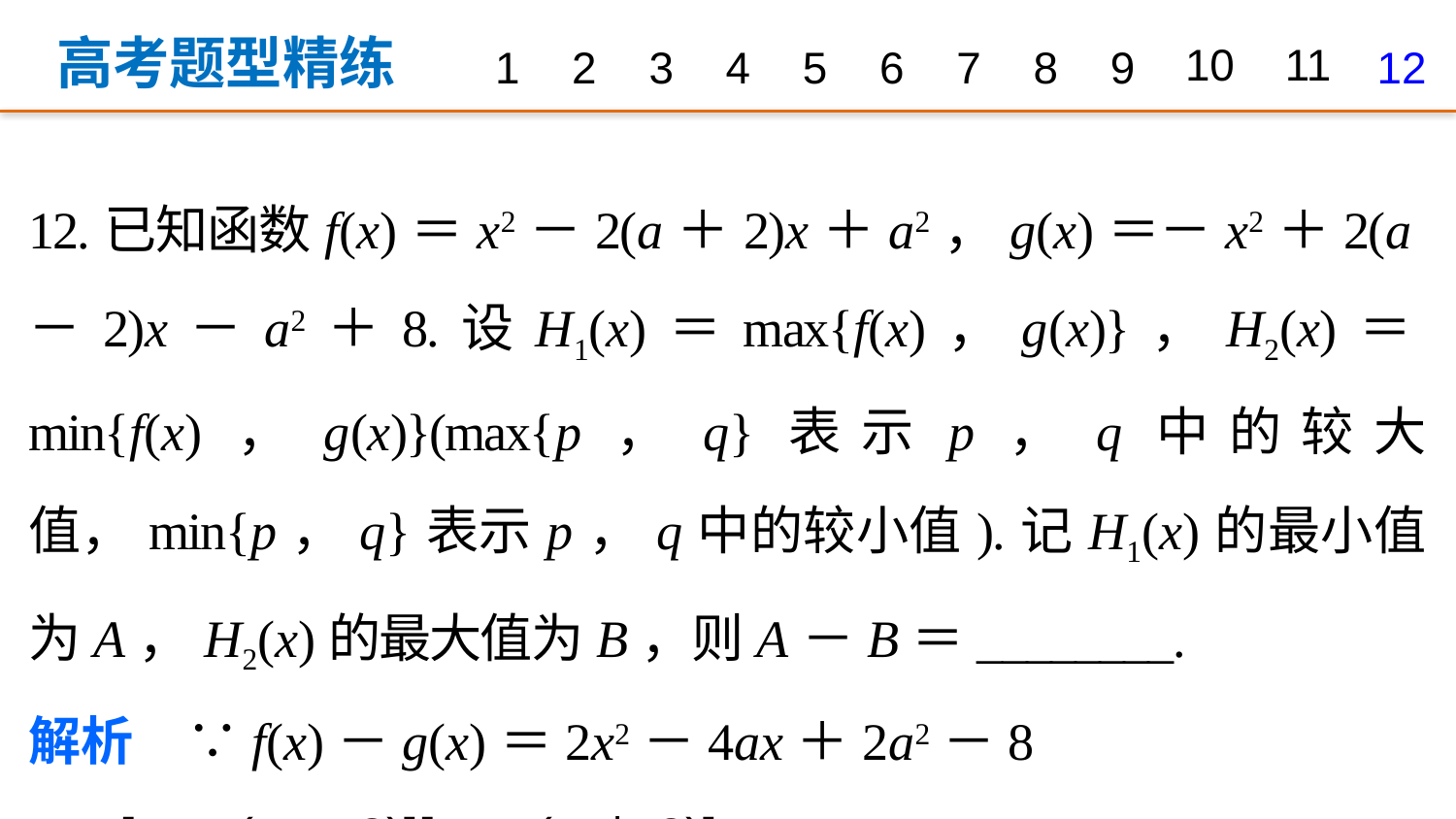

高考题型精练
1
2
3
4
5
6
7
8
9
10
11
12
12.已知函数f(x)＝x2－2(a＋2)x＋a2，g(x)＝－x2＋2(a－2)x－a2＋8.设H1(x)＝max{f(x)，g(x)}，H2(x)＝min{f(x)，g(x)}(max{p，q}表示p，q中的较大值，min{p，q}表示p，q中的较小值).记H1(x)的最小值为A，H2(x)的最大值为B，则A－B＝________.
解析　∵f(x)－g(x)＝2x2－4ax＋2a2－8
＝2[x－(a－2)][x－(a＋2)]，